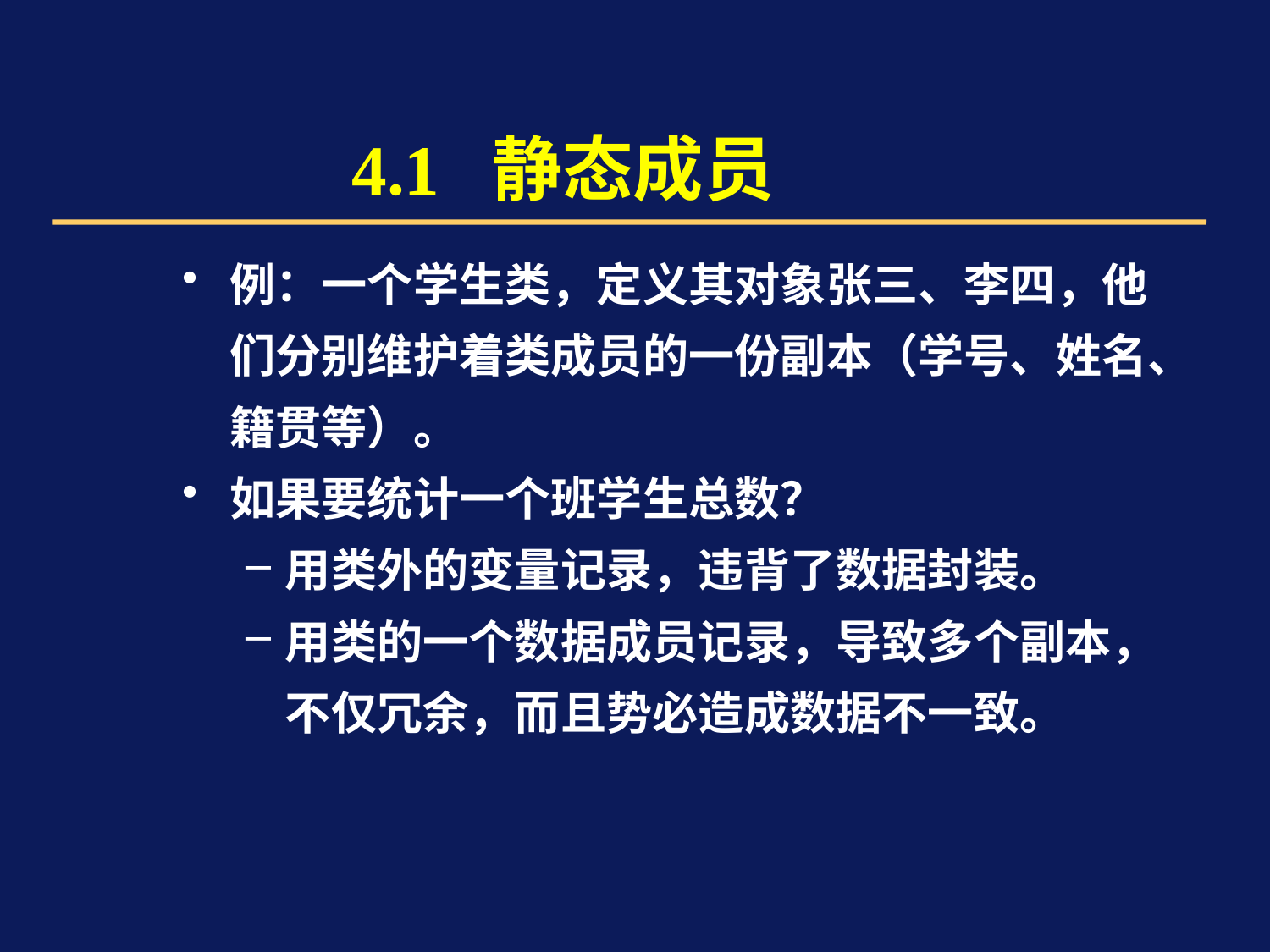

# 4.1  静态成员
例：一个学生类，定义其对象张三、李四，他们分别维护着类成员的一份副本（学号、姓名、籍贯等）。
如果要统计一个班学生总数？
用类外的变量记录，违背了数据封装。
用类的一个数据成员记录，导致多个副本，不仅冗余，而且势必造成数据不一致。
3